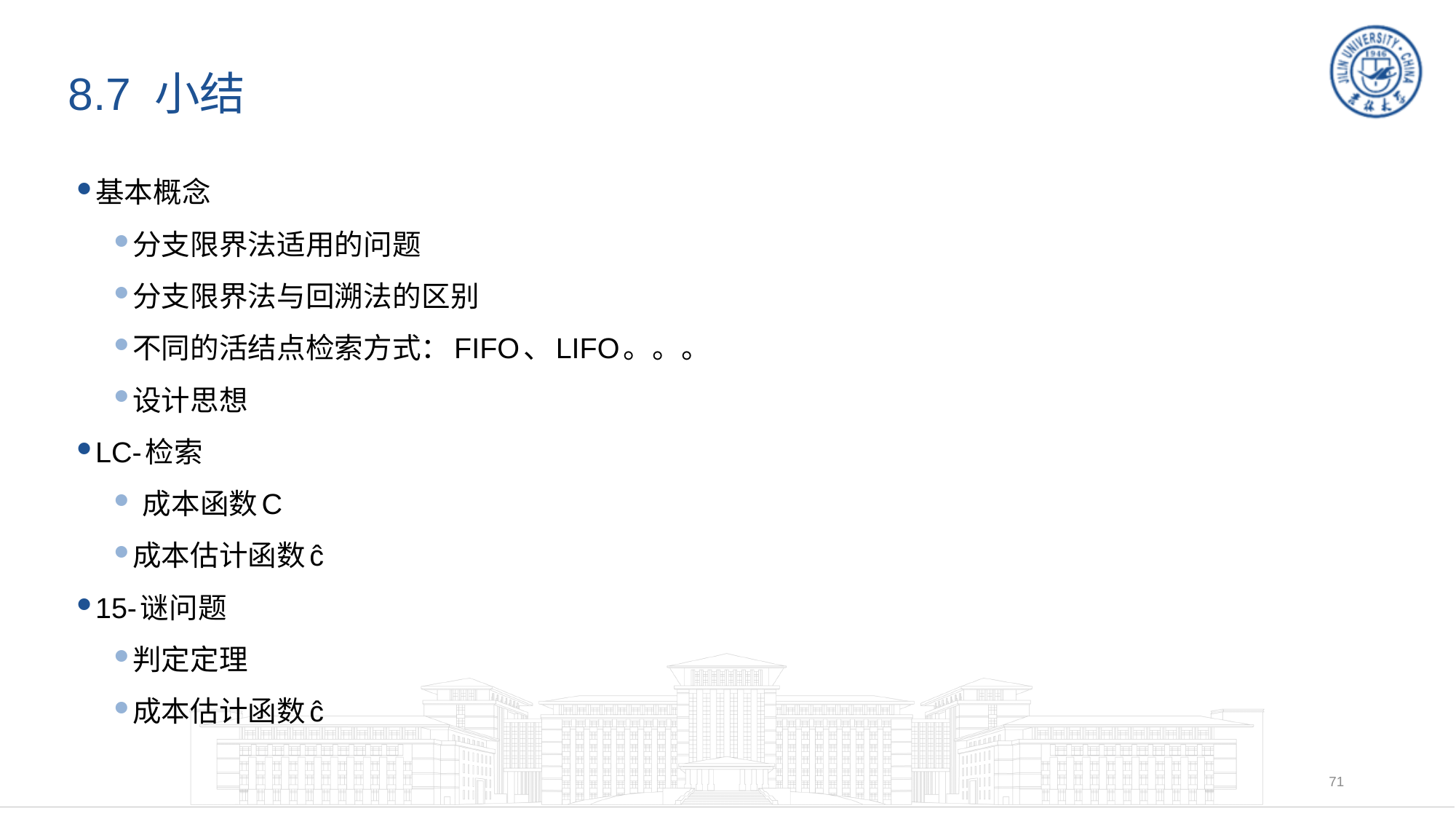

# 8.7 小结
基本概念
分支限界法适用的问题
分支限界法与回溯法的区别
不同的活结点检索方式：FIFO、LIFO。。。
设计思想
LC-检索
 成本函数C
成本估计函数ĉ
15-谜问题
判定定理
成本估计函数ĉ

71